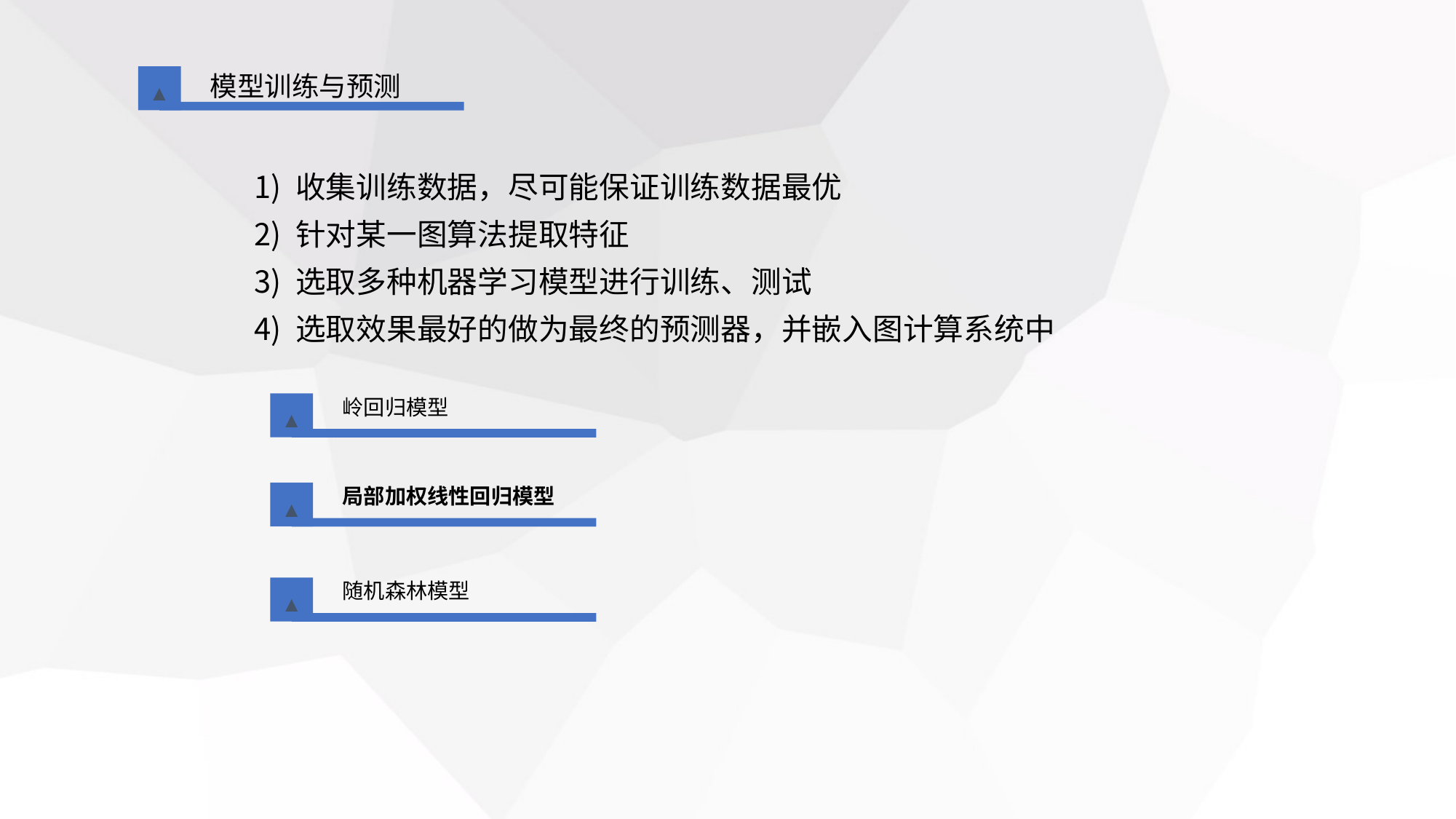

模型训练与预测
▲

收集训练数据，尽可能保证训练数据最优
针对某一图算法提取特征
选取多种机器学习模型进行训练、测试
选取效果最好的做为最终的预测器，并嵌入图计算系统中

岭回归模型
▲

局部加权线性回归模型
▲

随机森林模型
▲